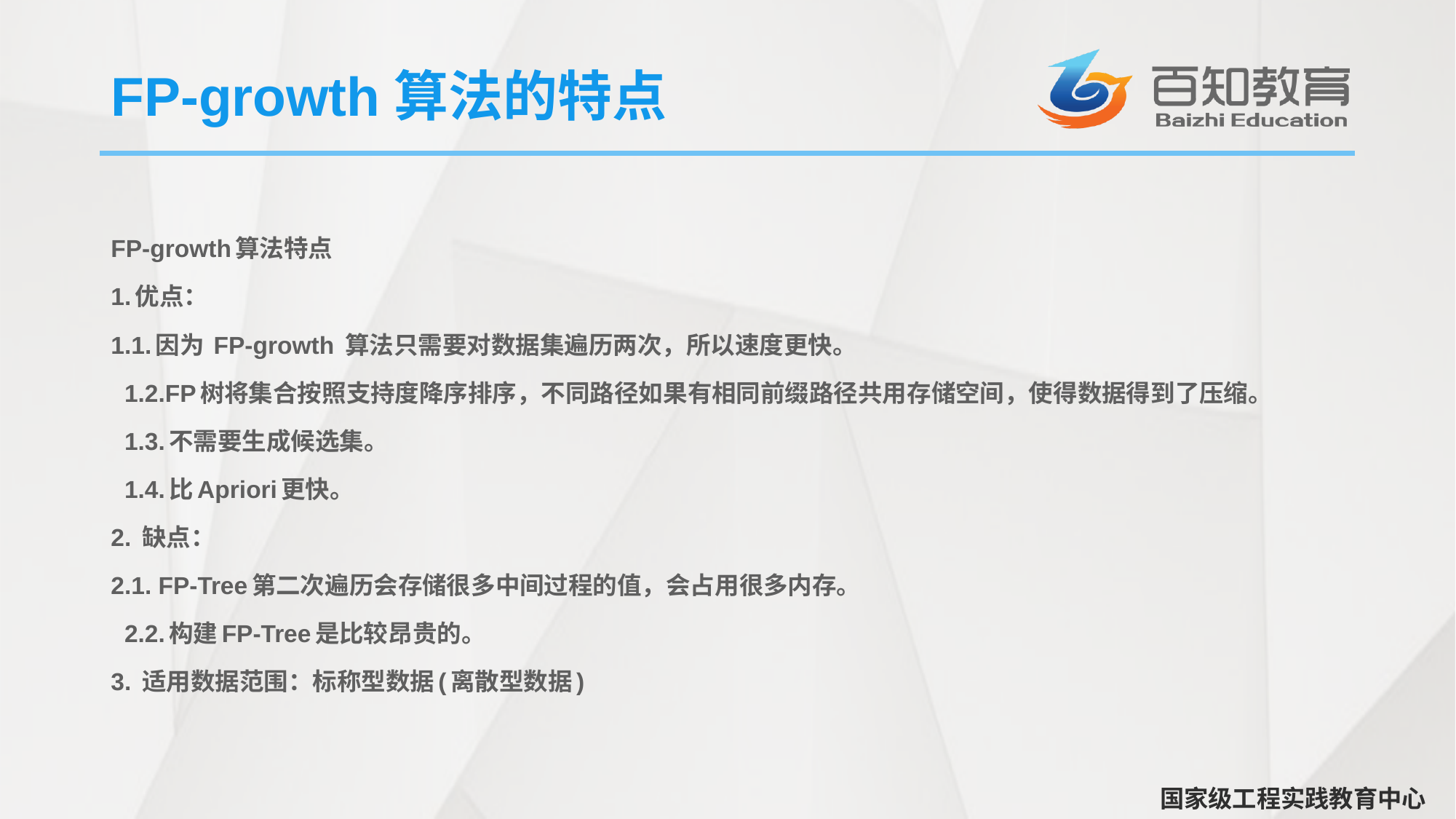

# FP-growth算法的特点

FP-growth算法特点
1.优点：
1.1.因为 FP-growth 算法只需要对数据集遍历两次，所以速度更快。
  1.2.FP树将集合按照支持度降序排序，不同路径如果有相同前缀路径共用存储空间，使得数据得到了压缩。
  1.3.不需要生成候选集。
  1.4.比Apriori更快。
2. 缺点：
2.1. FP-Tree第二次遍历会存储很多中间过程的值，会占用很多内存。
  2.2.构建FP-Tree是比较昂贵的。
3. 适用数据范围：标称型数据(离散型数据)